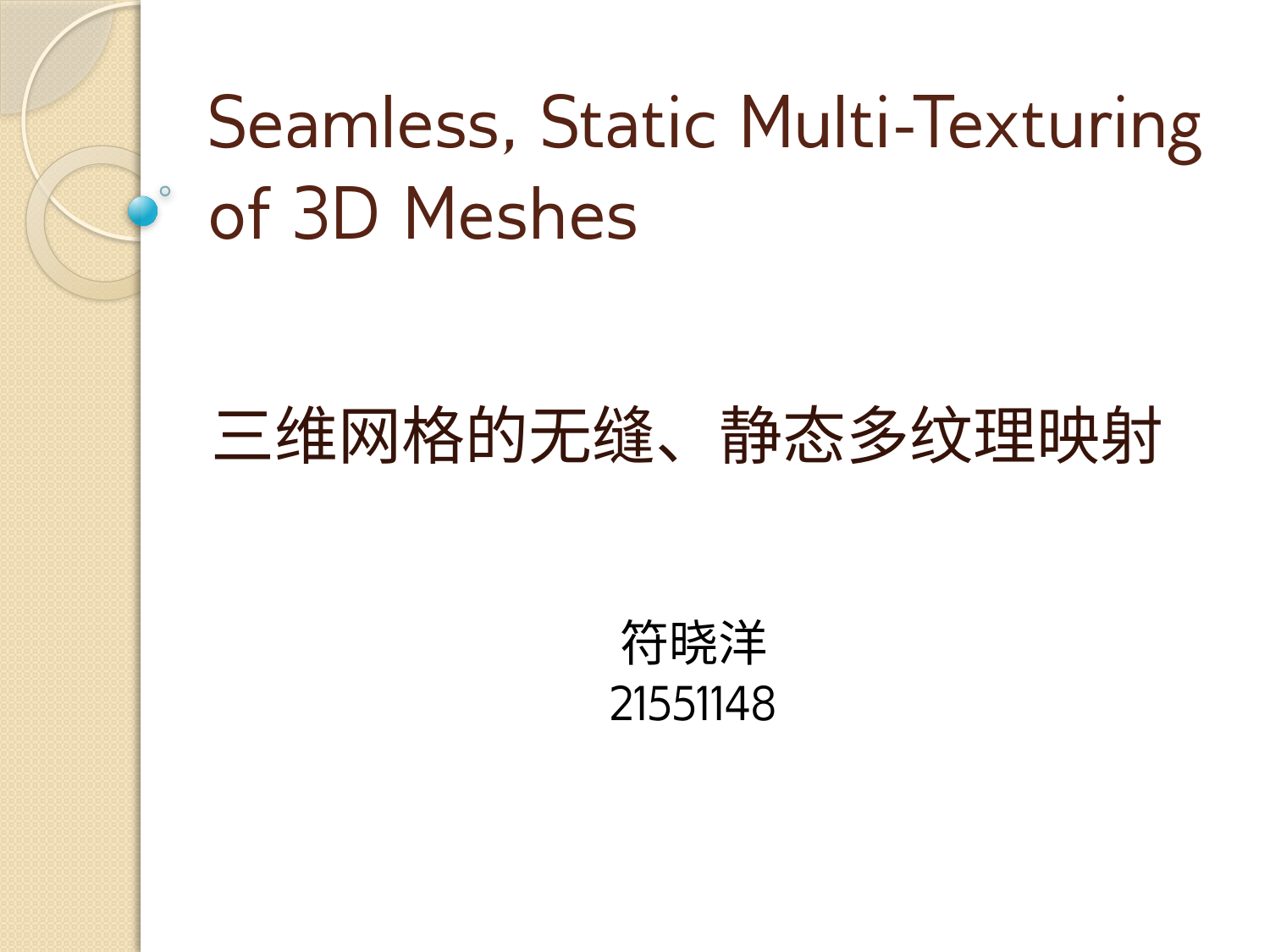

# Seamless, Static Multi-Texturing of 3D Meshes
三维网格的无缝、静态多纹理映射
符晓洋
21551148